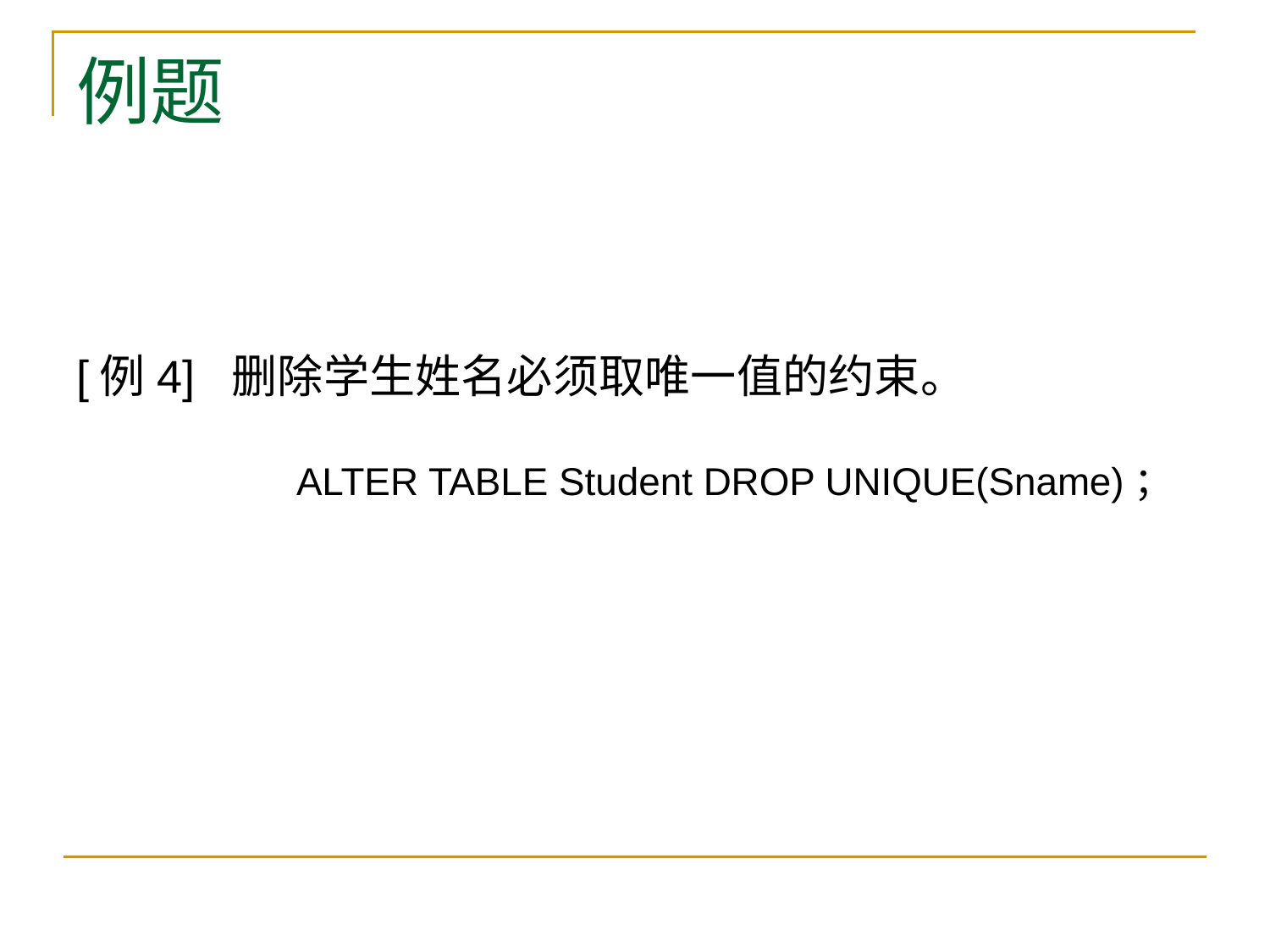

# 例题

[例4]  删除学生姓名必须取唯一值的约束。
		ALTER TABLE Student DROP UNIQUE(Sname)；